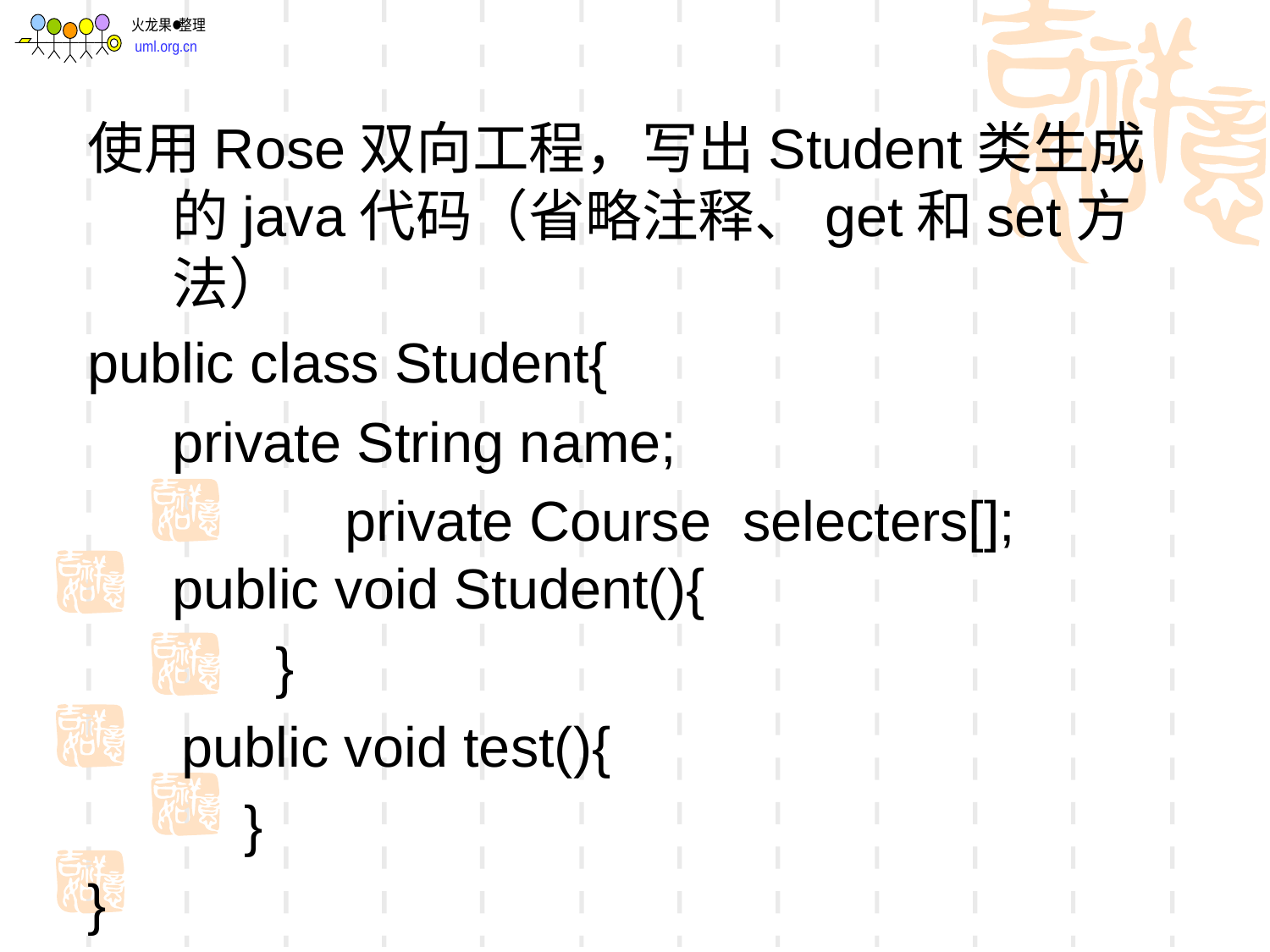

使用Rose双向工程，写出Student类生成的java代码（省略注释、get和set方法）
public class Student{
	private String name;
	           private Course  selecters[]; 	         public void Student(){
            }
      public void test(){
          }
}